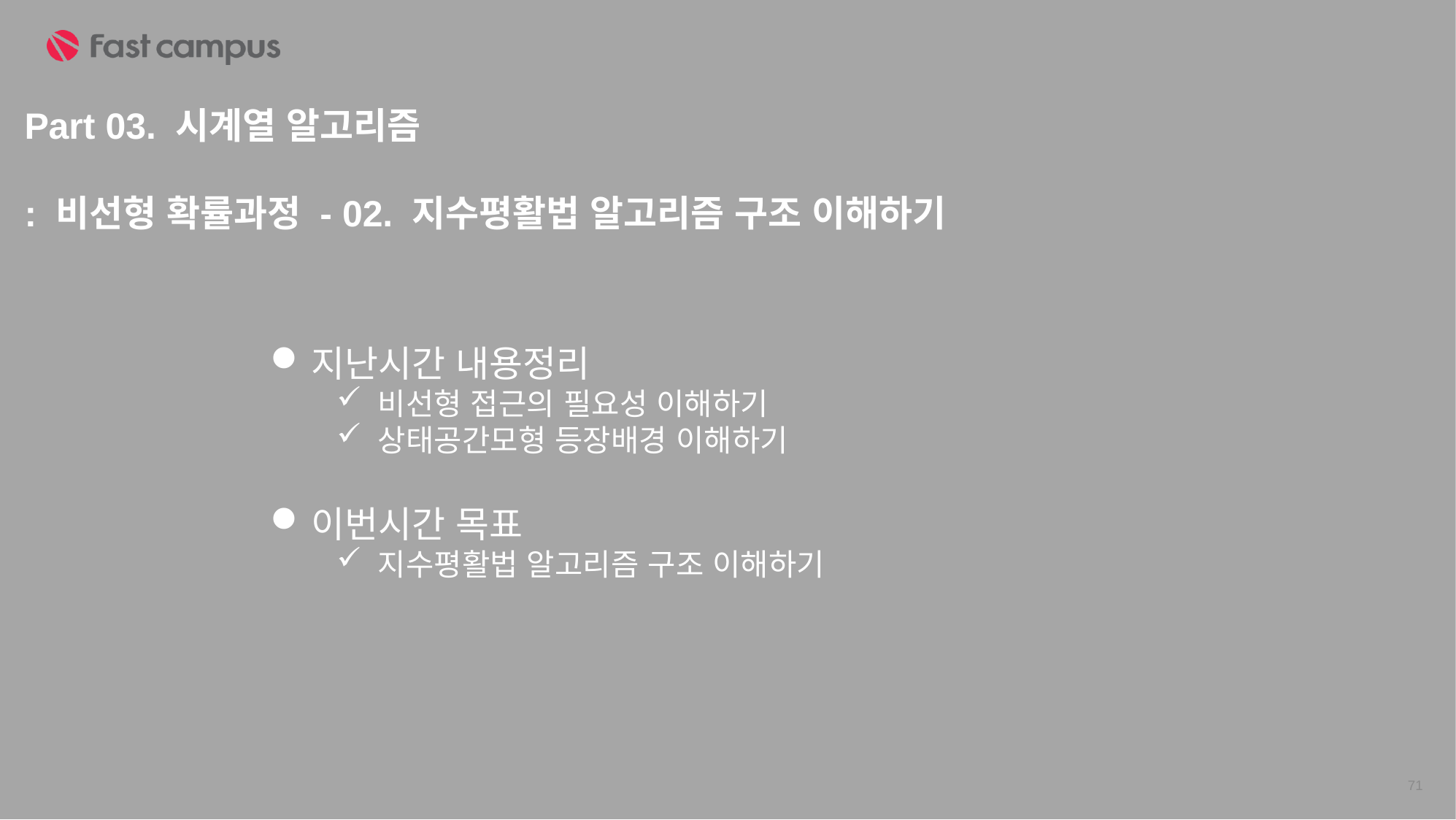

Part 03. 시계열 알고리즘

: 비선형 확률과정 - 02. 지수평활법 알고리즘 구조 이해하기
지난시간 내용정리
비선형 접근의 필요성 이해하기
상태공간모형 등장배경 이해하기

이번시간 목표
지수평활법 알고리즘 구조 이해하기
71